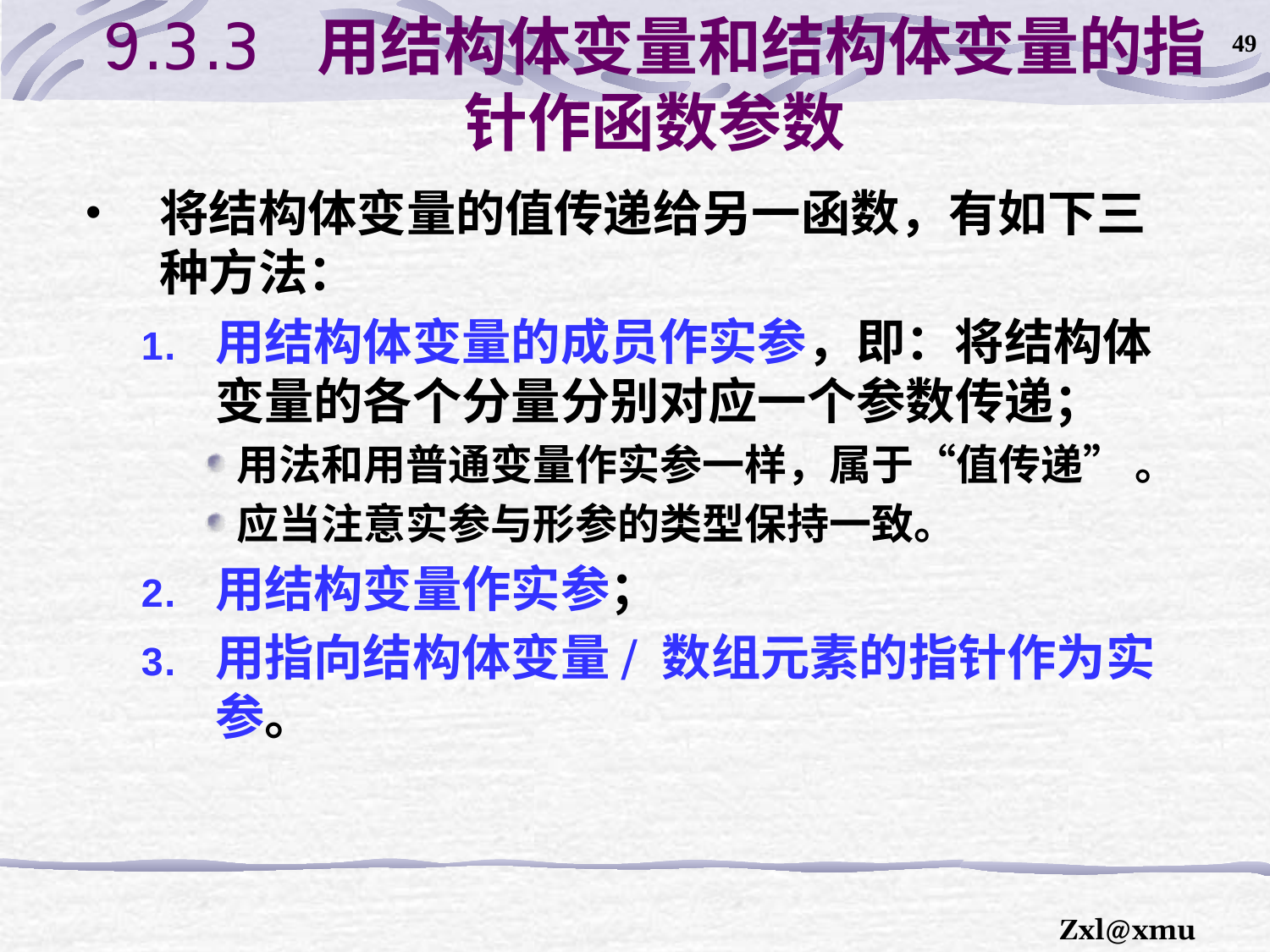

49
# 9.3.3  用结构体变量和结构体变量的指针作函数参数
将结构体变量的值传递给另一函数，有如下三种方法：
用结构体变量的成员作实参，即：将结构体变量的各个分量分别对应一个参数传递；
用法和用普通变量作实参一样，属于“值传递” 。
应当注意实参与形参的类型保持一致。
用结构变量作实参；
用指向结构体变量/数组元素的指针作为实参。